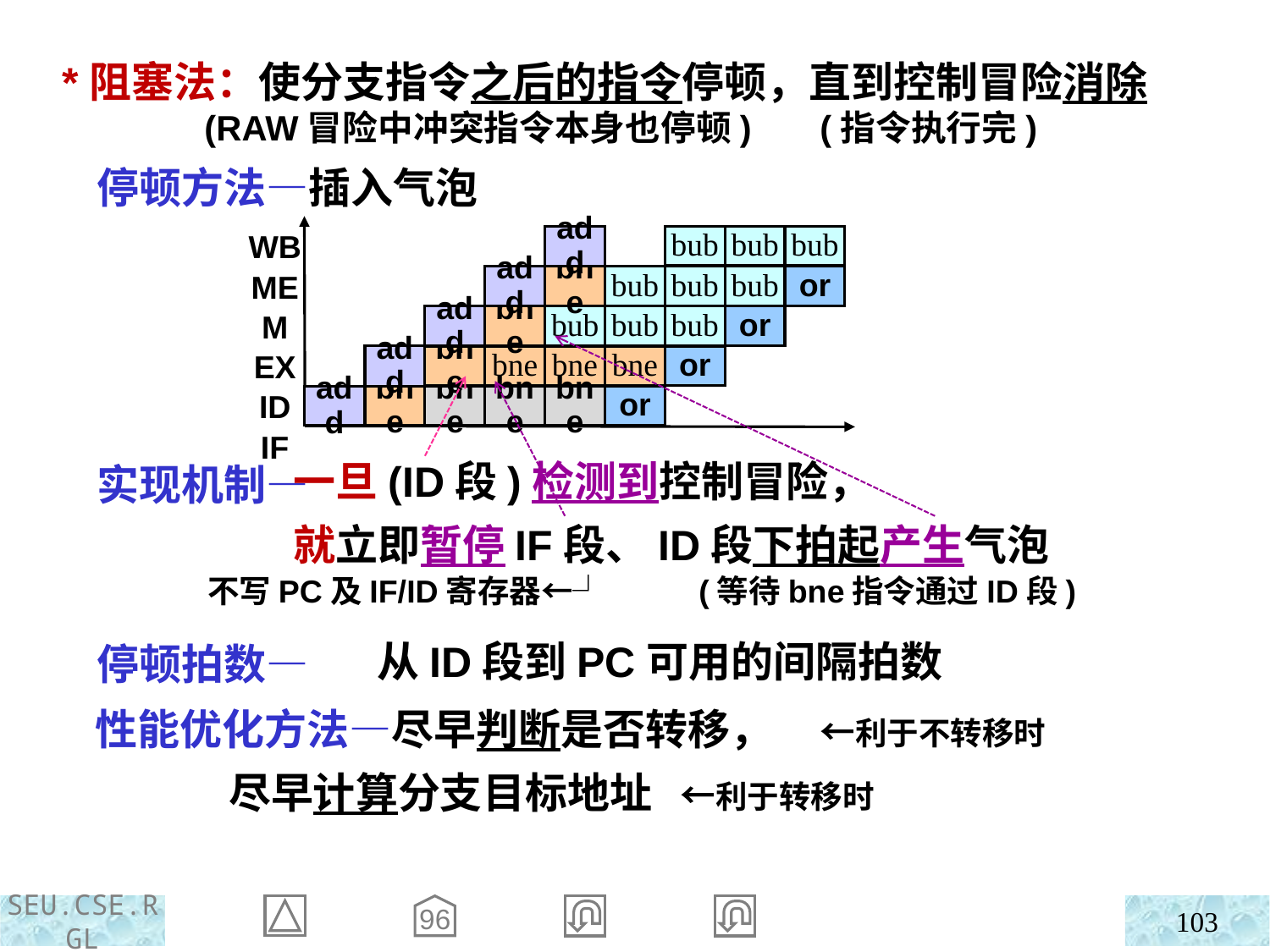

*阻塞法：使分支指令之后的指令停顿，直到控制冒险消除
                 (RAW冒险中冲突指令本身也停顿)       (指令执行完)
     停顿方法—插入气泡

     实现机制—

     停顿拍数—
WB
MEM
EX
ID
IF
add
bub
bub
bub
add
bub
bub
bub
bne
or
add
bub
bub
bub
or
bne
add
bne
bne
bne
bne
or
bne
bne
bne
bne
or
add
        一旦(ID段)检测到控制冒险，
        就立即暂停IF段、ID段下拍起产生气泡
不写PC及IF/ID寄存器←┘            (等待bne指令通过ID段)
从ID段到PC可用的间隔拍数
     性能优化方法—尽早判断是否转移，     ←利于不转移时
                   尽早计算分支目标地址   ←利于转移时
96

103